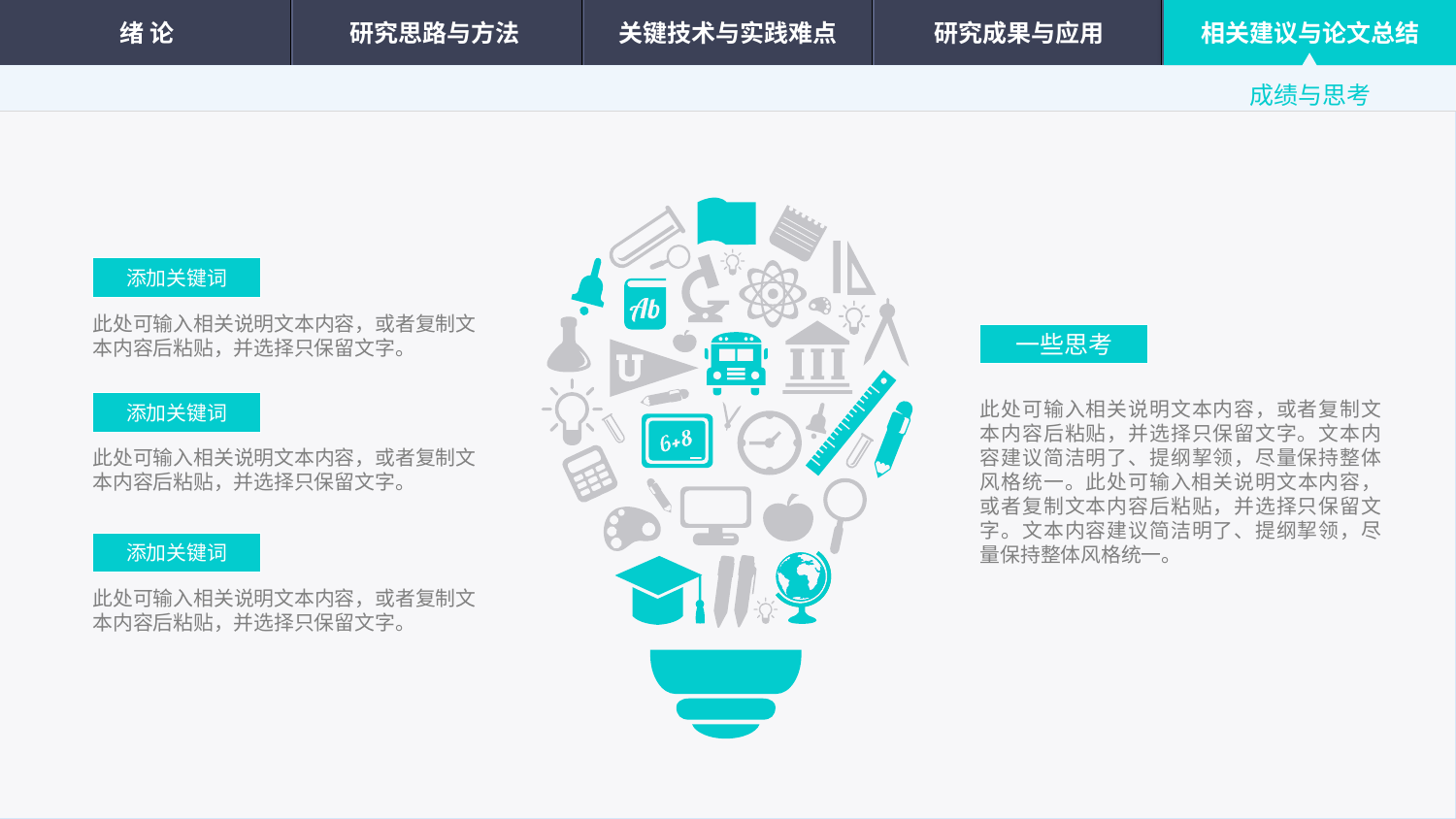

绪 论
研究思路与方法
关键技术与实践难点
研究成果与应用
相关建议与论文总结
成绩与思考

添加关键词
此处可输入相关说明文本内容，或者复制文本内容后粘贴，并选择只保留文字。
一些思考
添加关键词
此处可输入相关说明文本内容，或者复制文本内容后粘贴，并选择只保留文字。文本内容建议简洁明了、提纲挈领，尽量保持整体风格统一。此处可输入相关说明文本内容，或者复制文本内容后粘贴，并选择只保留文字。文本内容建议简洁明了、提纲挈领，尽量保持整体风格统一。
此处可输入相关说明文本内容，或者复制文本内容后粘贴，并选择只保留文字。
添加关键词
此处可输入相关说明文本内容，或者复制文本内容后粘贴，并选择只保留文字。